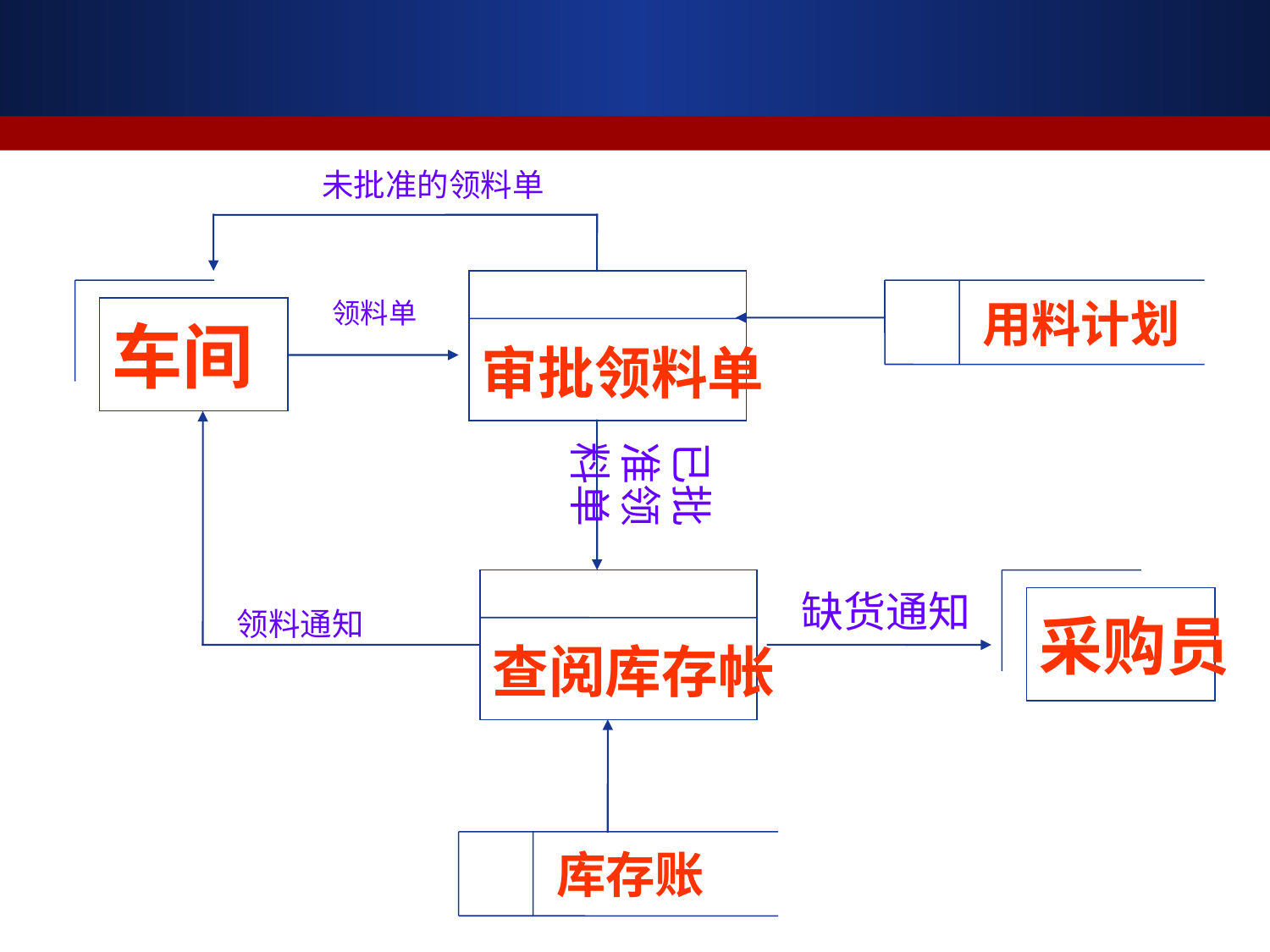

未批准的领料单

审批领料单

车间
领料单

已批准领料单

查阅库存帐

采购员
缺货通知
领料通知

库存账

用料计划